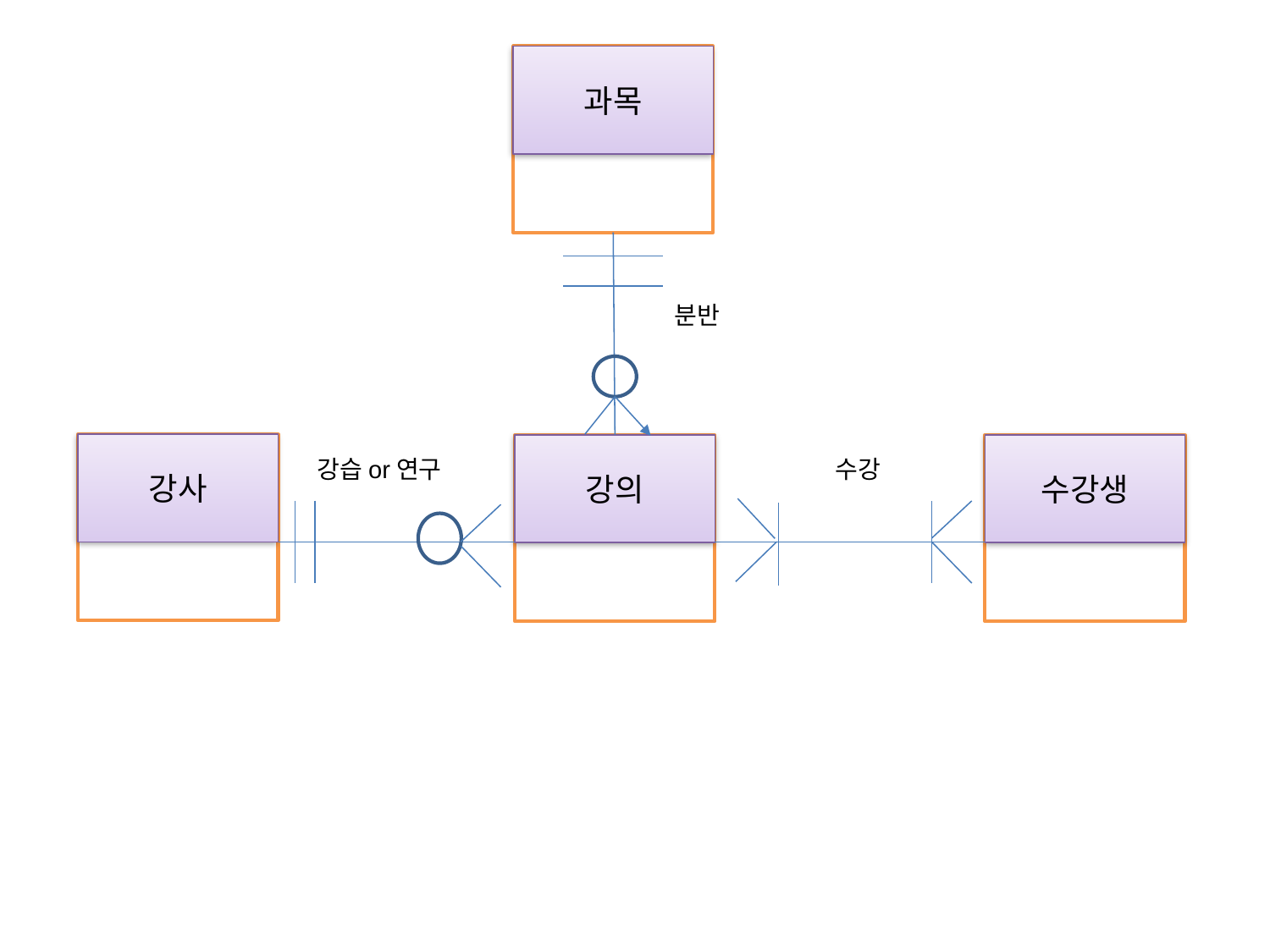

과목
분반

강사

강의

수강생
강습or연구
수강